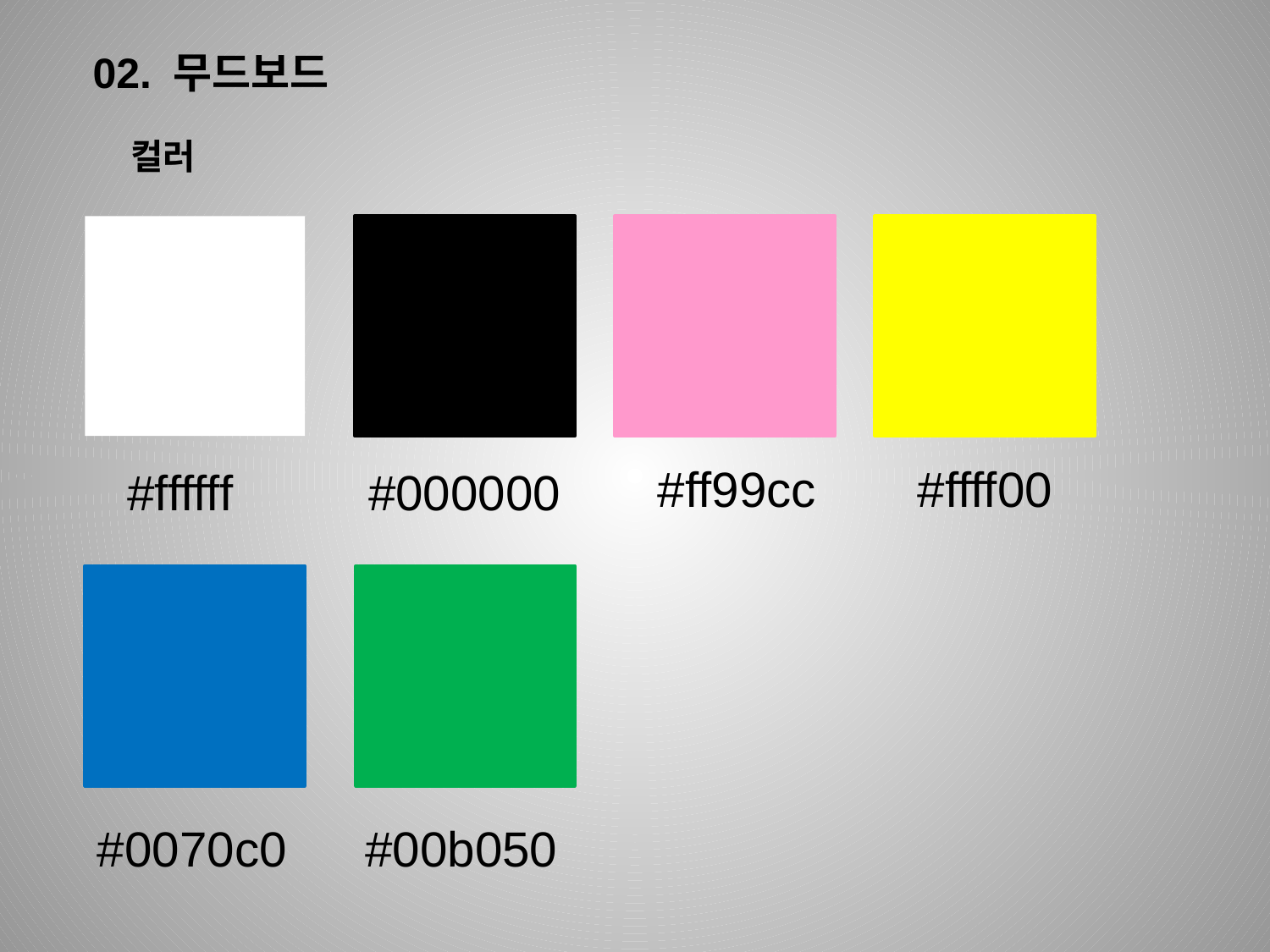

02. 무드보드
컬러

#ff99cc
#ffff00
#000000
#ffffff

#0070c0
#00b050